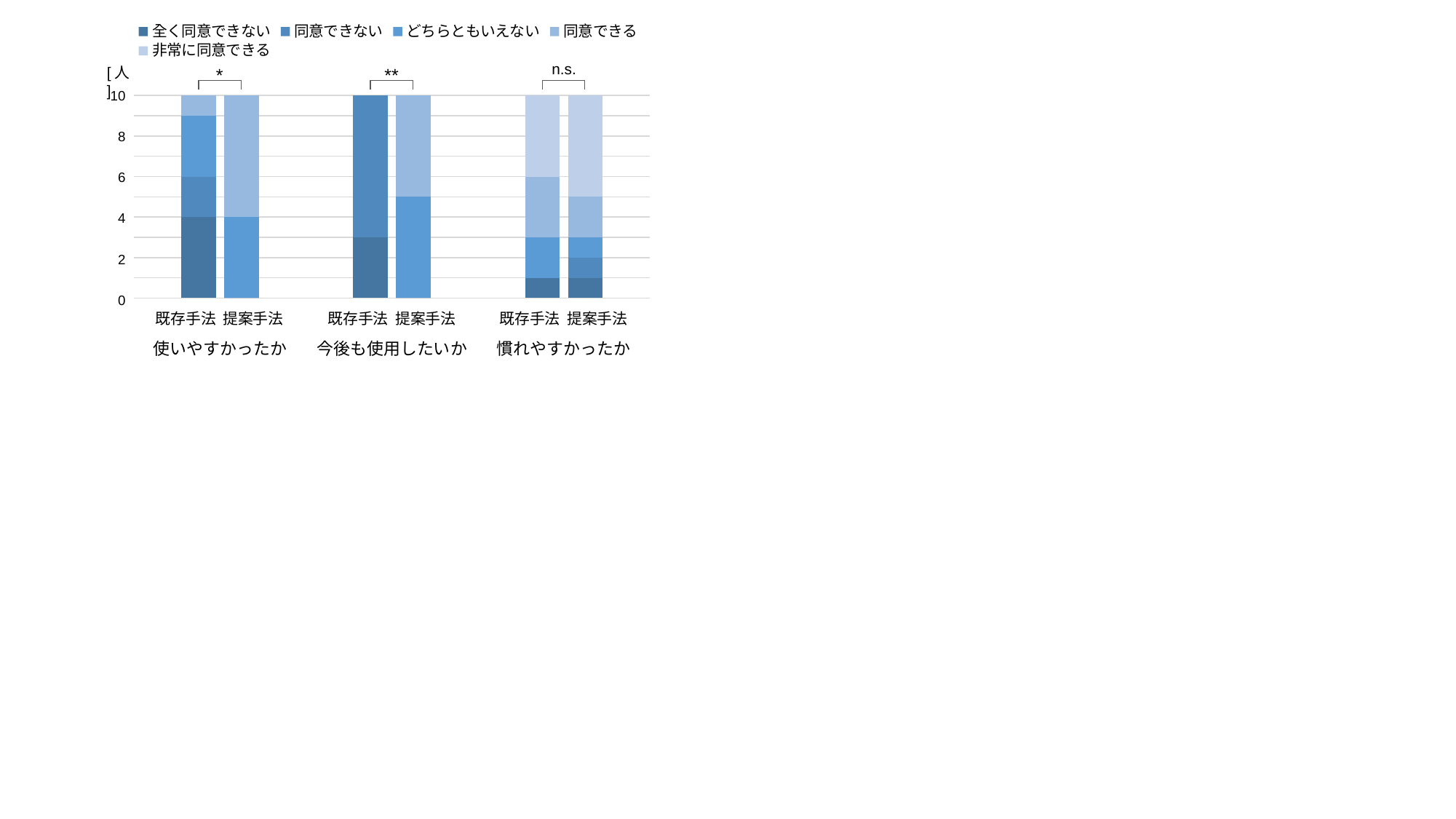

### Chart

| Category |  |  |  |  |  |
|---|---|---|---|---|---|
|  | None | None | None | None | None |
| 既存手法 | 4.0 | 2.0 | 3.0 | 1.0 | 0.0 |
| 提案手法 | 0.0 | 0.0 | 4.0 | 6.0 | 0.0 |
|  | None | None | None | None | None |
|  | None | None | None | None | None |
| 既存手法 | 3.0 | 7.0 | 0.0 | 0.0 | 0.0 |
| 提案手法 | 0.0 | 0.0 | 5.0 | 5.0 | 0.0 |
|  | None | None | None | None | None |
|  | None | None | None | None | None |
| 既存手法 | 1.0 | 0.0 | 2.0 | 3.0 | 4.0 |
| 提案手法 | 1.0 | 1.0 | 1.0 | 2.0 | 5.0 |
n.s.

[人]
*

**

| 10 |
| --- |
| 8 |
| 6 |
| 4 |
| 2 |
| 0 |
既存手法  提案手法
既存手法  提案手法
既存手法  提案手法
使いやすかったか
今後も使用したいか
慣れやすかったか